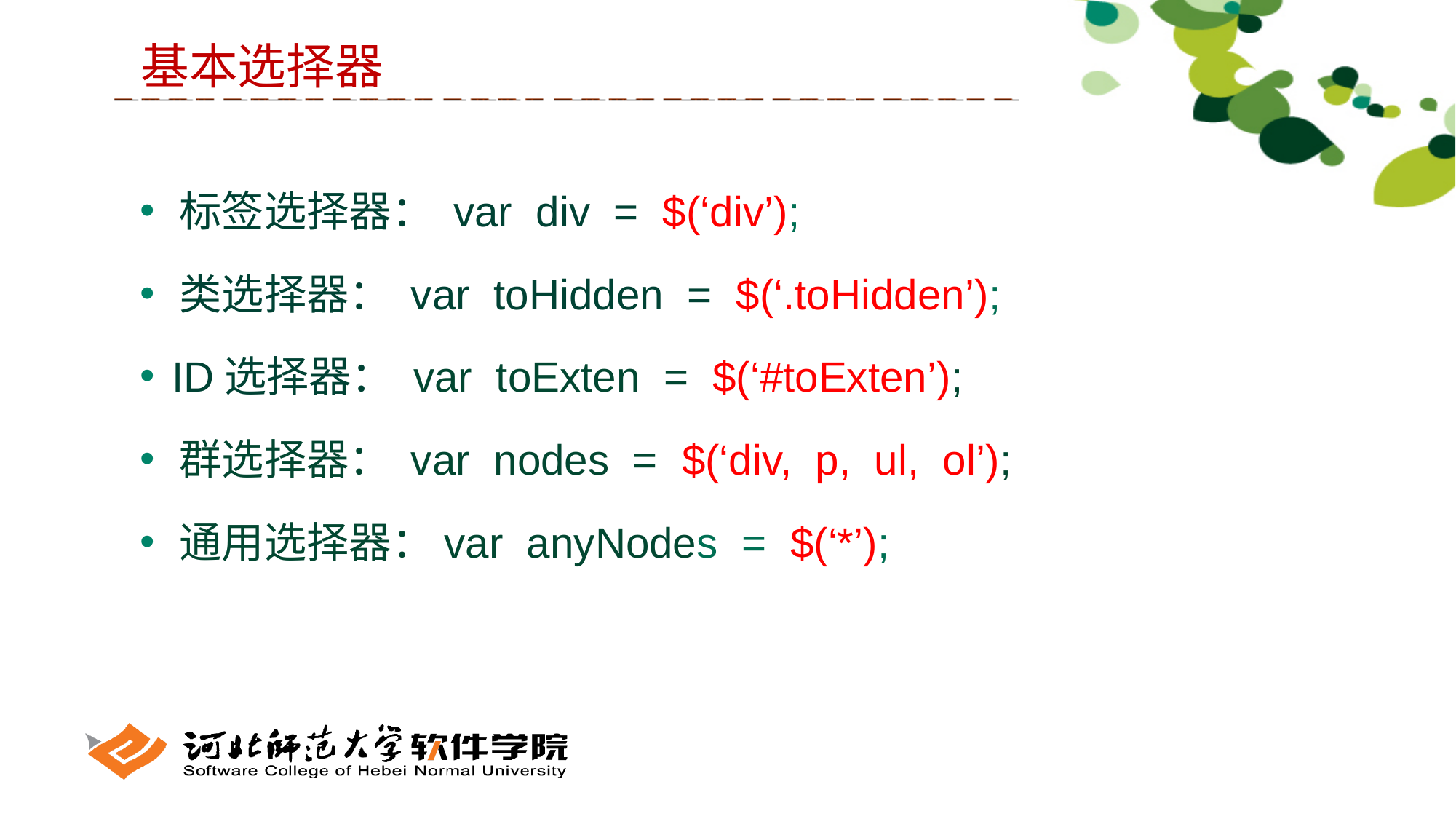

基本选择器
 标签选择器： var  div  =  $(‘div’);
 类选择器： var  toHidden  =  $(‘.toHidden’);
 ID选择器： var  toExten  =  $(‘#toExten’);
 群选择器： var  nodes  =  $(‘div,  p,  ul,  ol’);
 通用选择器：var  anyNodes  =  $(‘*’);